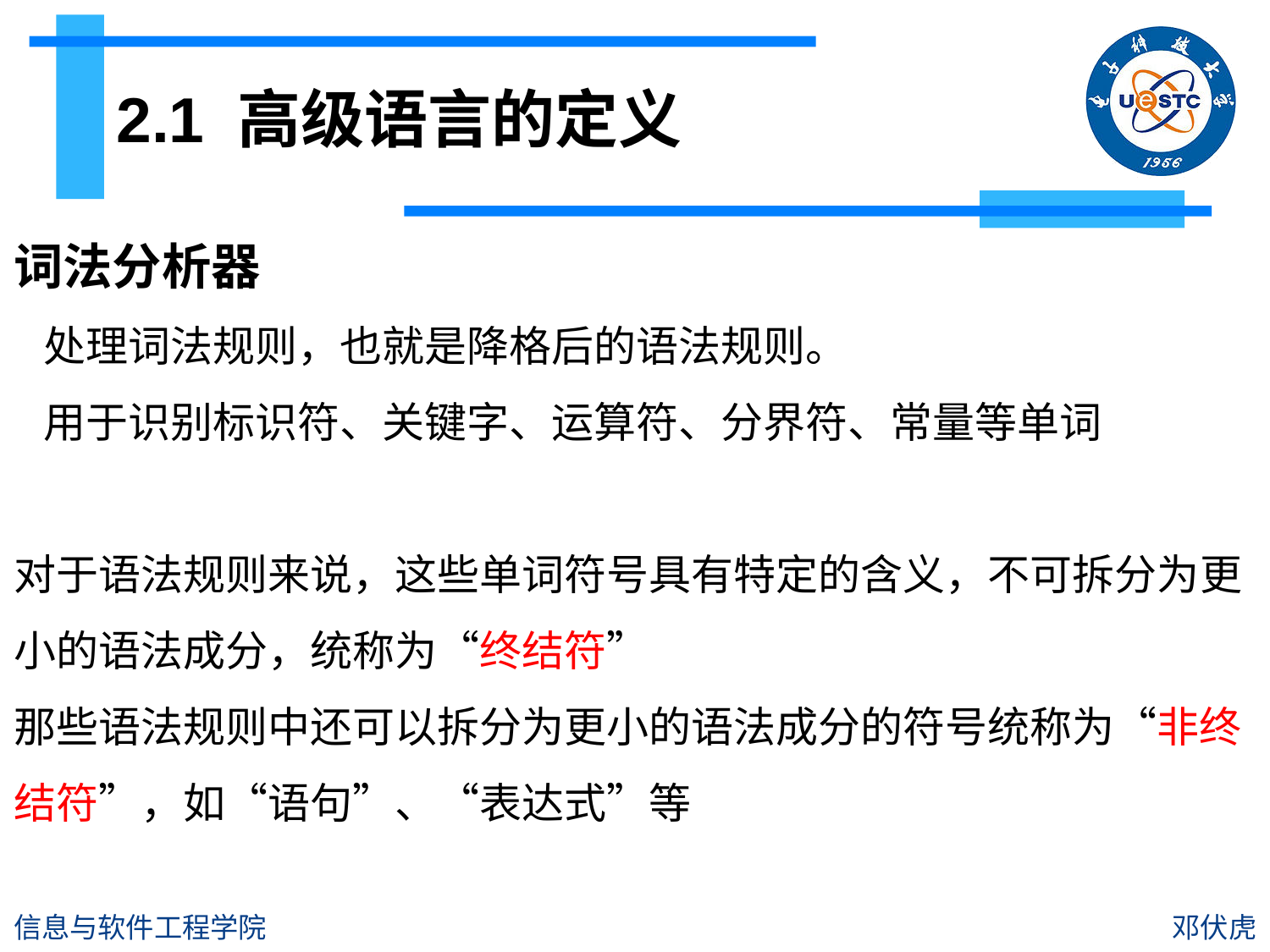

# 2.1 高级语言的定义
词法分析器
  处理词法规则，也就是降格后的语法规则。
  用于识别标识符、关键字、运算符、分界符、常量等单词

对于语法规则来说，这些单词符号具有特定的含义，不可拆分为更小的语法成分，统称为“终结符”
那些语法规则中还可以拆分为更小的语法成分的符号统称为“非终结符”，如“语句”、“表达式”等
7
信息与软件工程学院
邓伏虎